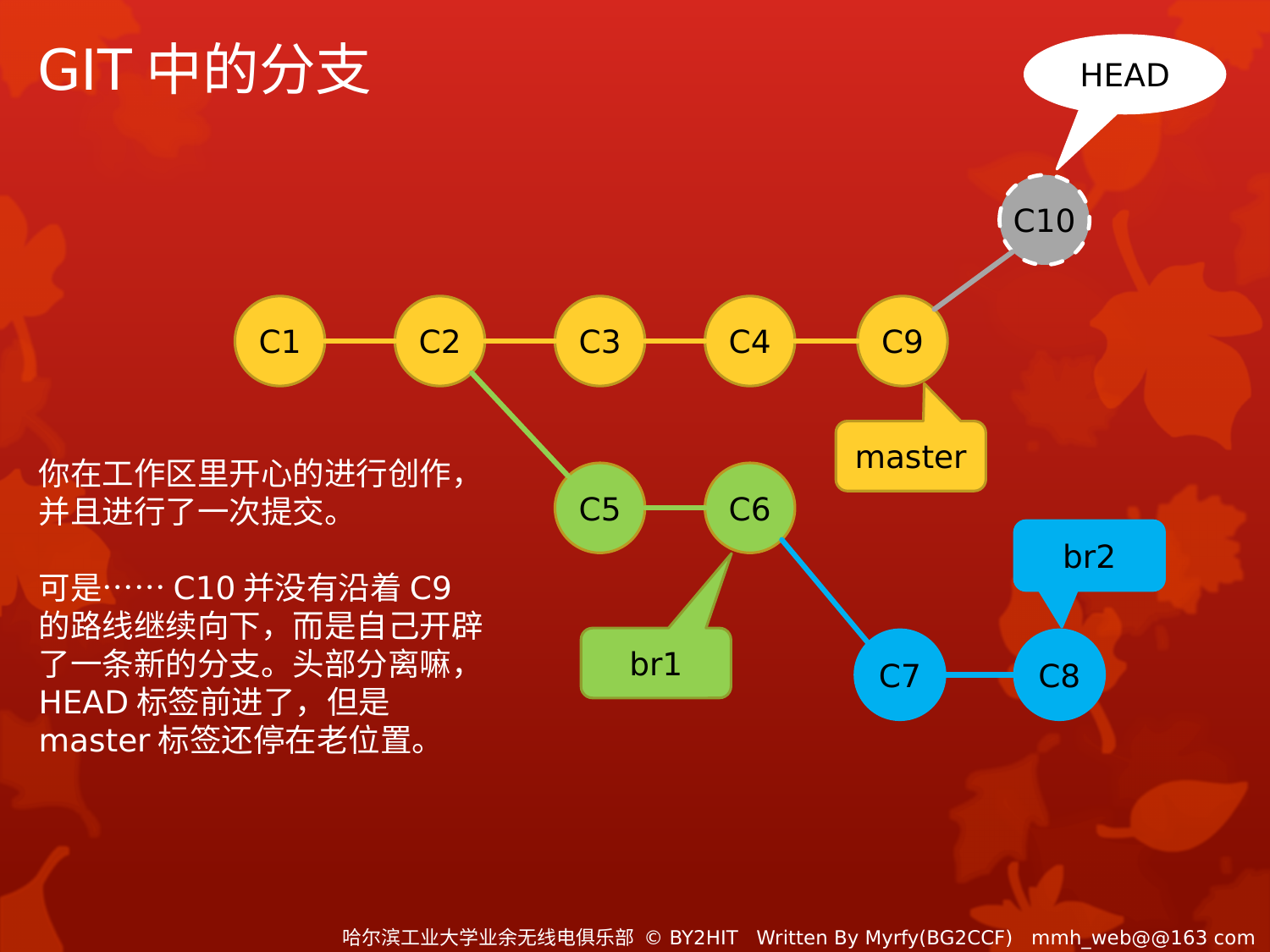

# GIT中的分支
HEAD
C10
C1
C2
C3
C4
C9
master
你在工作区里开心的进行创作，并且进行了一次提交。

可是……C10并没有沿着C9的路线继续向下，而是自己开辟了一条新的分支。头部分离嘛，HEAD标签前进了，但是master标签还停在老位置。
C5
C6
br2
br1
C7
C8